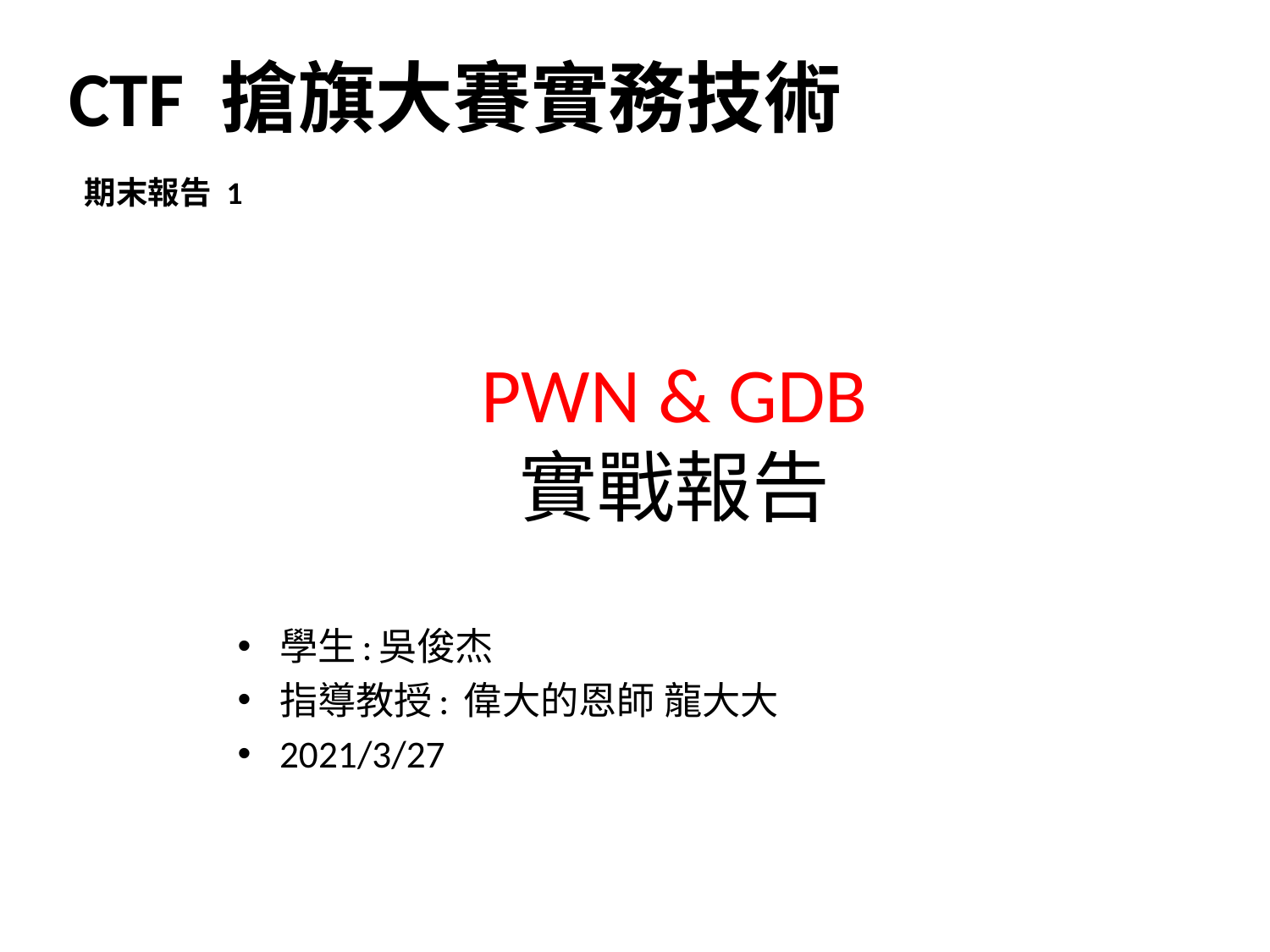

CTF 搶旗大賽實務技術
期末報告 1
PWN & GDB
實戰報告
學生:吳俊杰
指導教授: 偉大的恩師 龍大大
2021/3/27